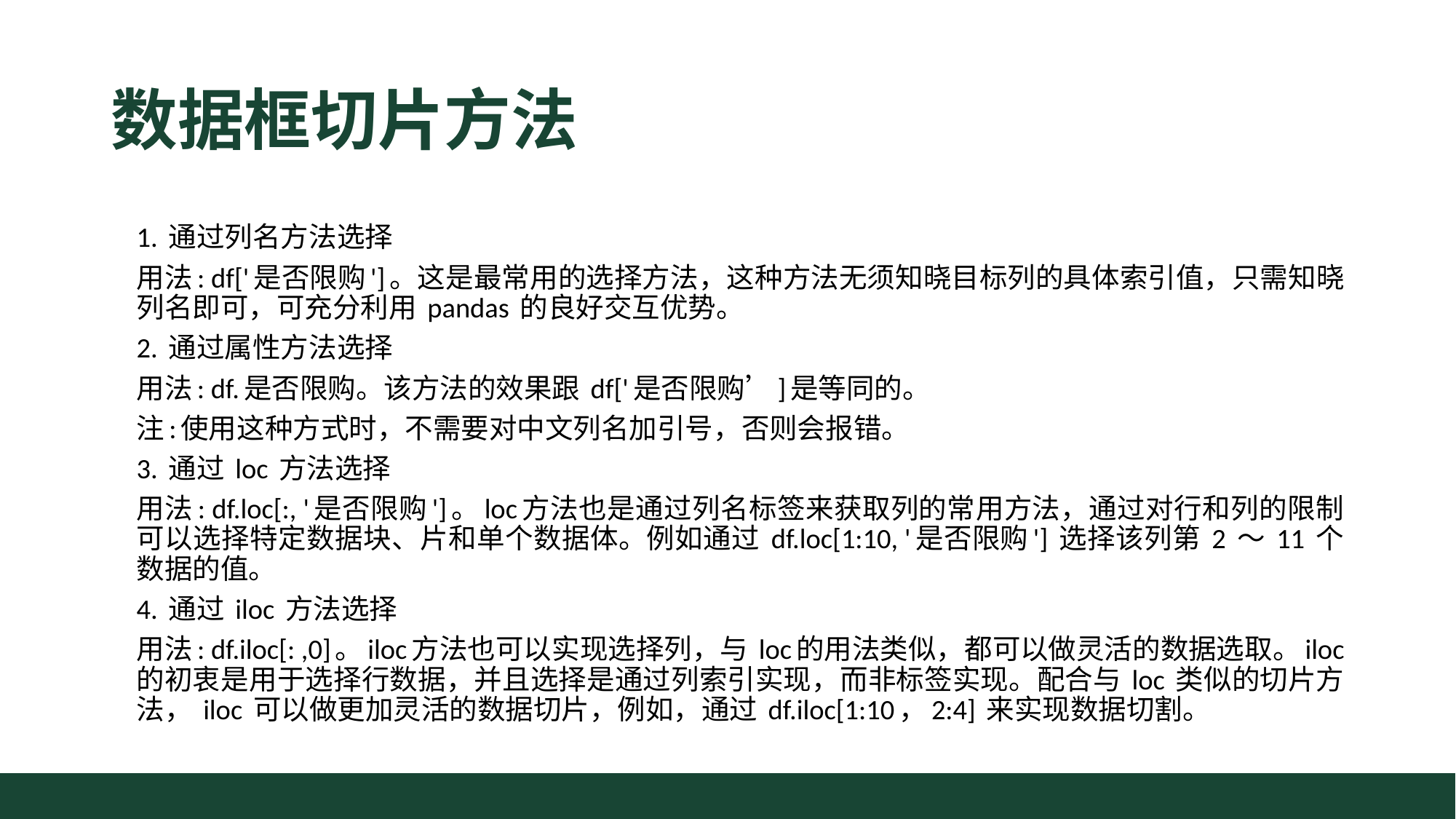

# 数据框切片方法
1. 通过列名方法选择
用法: df['是否限购']。这是最常用的选择方法，这种方法无须知晓目标列的具体索引值，只需知晓列名即可，可充分利用 pandas 的良好交互优势。
2. 通过属性方法选择
用法: df.是否限购。该方法的效果跟 df['是否限购’]是等同的。
注:使用这种方式时，不需要对中文列名加引号，否则会报错。
3. 通过 loc 方法选择
用法: df.loc[:, '是否限购']。loc方法也是通过列名标签来获取列的常用方法，通过对行和列的限制可以选择特定数据块、片和单个数据体。例如通过 df.loc[1:10, '是否限购'] 选择该列第 2 ～ 11 个数据的值。
4. 通过 iloc 方法选择
用法: df.iloc[: ,0]。iloc方法也可以实现选择列，与 loc的用法类似，都可以做灵活的数据选取。iloc 的初衷是用于选择行数据，并且选择是通过列索引实现，而非标签实现。配合与 loc 类似的切片方法， iloc 可以做更加灵活的数据切片，例如，通过 df.iloc[1:10，2:4] 来实现数据切割。